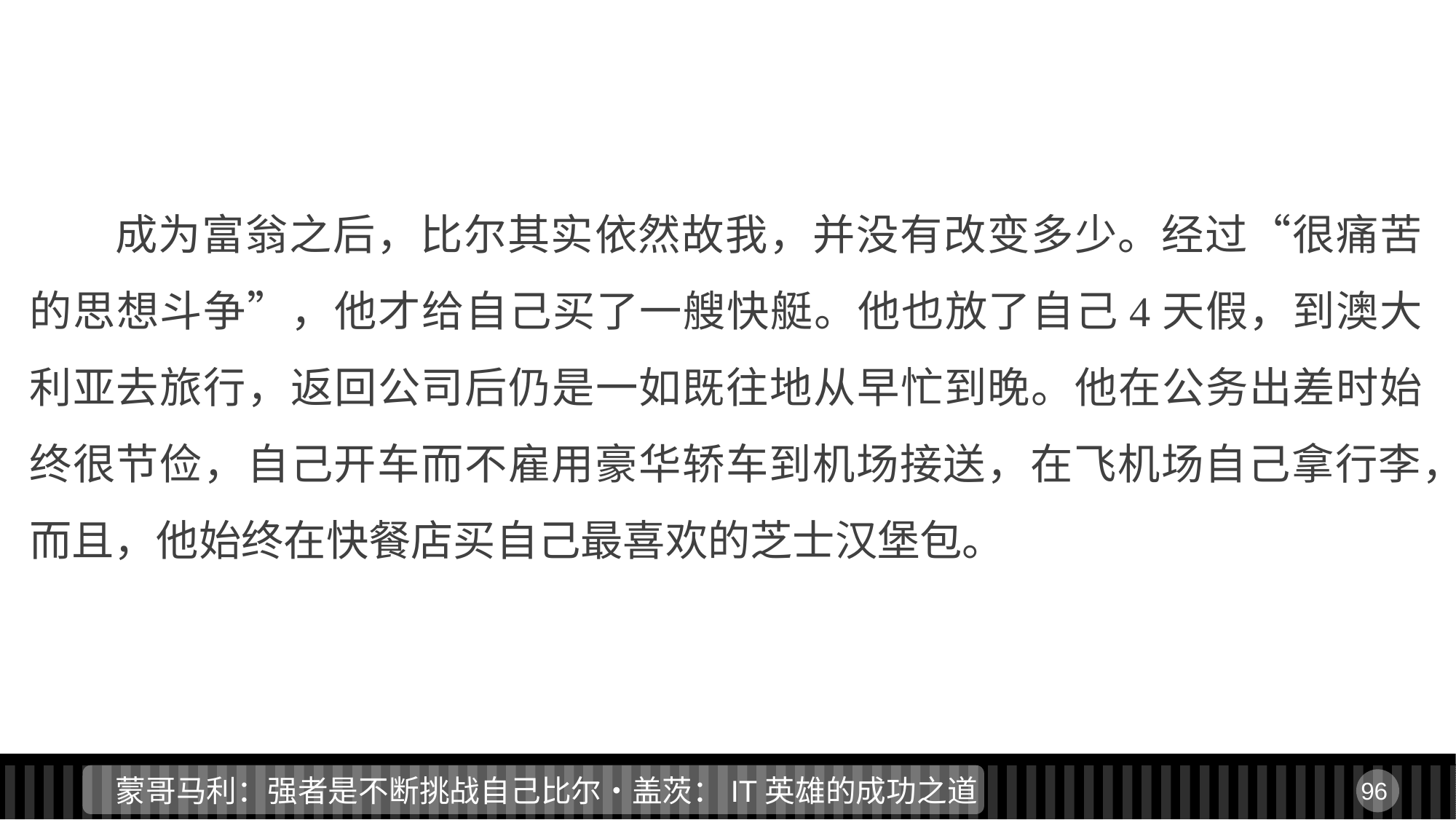

成为富翁之后，比尔其实依然故我，并没有改变多少。经过“很痛苦的思想斗争”，他才给自己买了一艘快艇。他也放了自己4天假，到澳大利亚去旅行，返回公司后仍是一如既往地从早忙到晚。他在公务出差时始终很节俭，自己开车而不雇用豪华轿车到机场接送，在飞机场自己拿行李，而且，他始终在快餐店买自己最喜欢的芝士汉堡包。